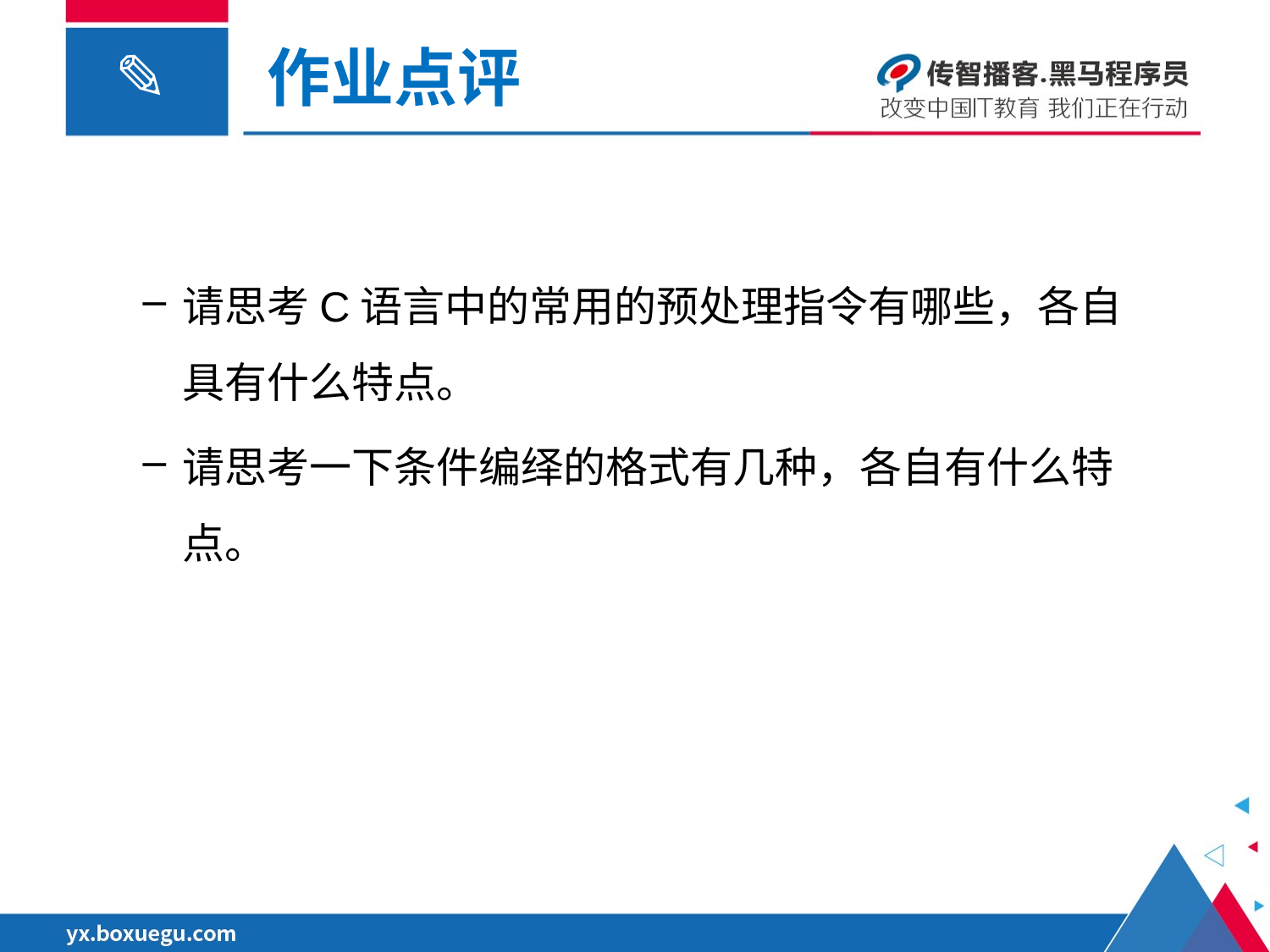

作业点评
请思考C语言中的常用的预处理指令有哪些，各自具有什么特点。
请思考一下条件编绎的格式有几种，各自有什么特点。